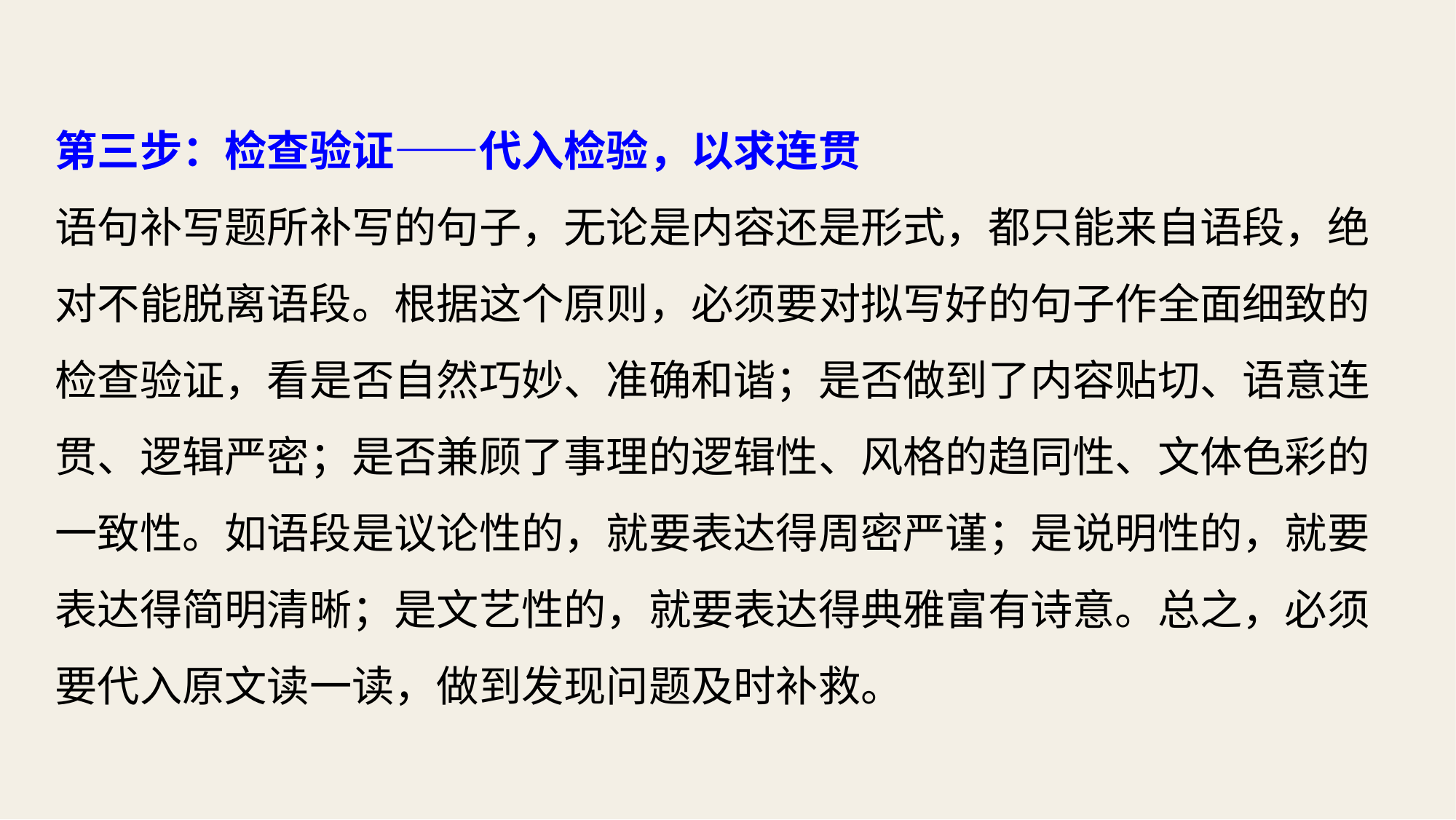

第三步：检查验证——代入检验，以求连贯
语句补写题所补写的句子，无论是内容还是形式，都只能来自语段，绝对不能脱离语段。根据这个原则，必须要对拟写好的句子作全面细致的检查验证，看是否自然巧妙、准确和谐；是否做到了内容贴切、语意连贯、逻辑严密；是否兼顾了事理的逻辑性、风格的趋同性、文体色彩的一致性。如语段是议论性的，就要表达得周密严谨；是说明性的，就要表达得简明清晰；是文艺性的，就要表达得典雅富有诗意。总之，必须要代入原文读一读，做到发现问题及时补救。